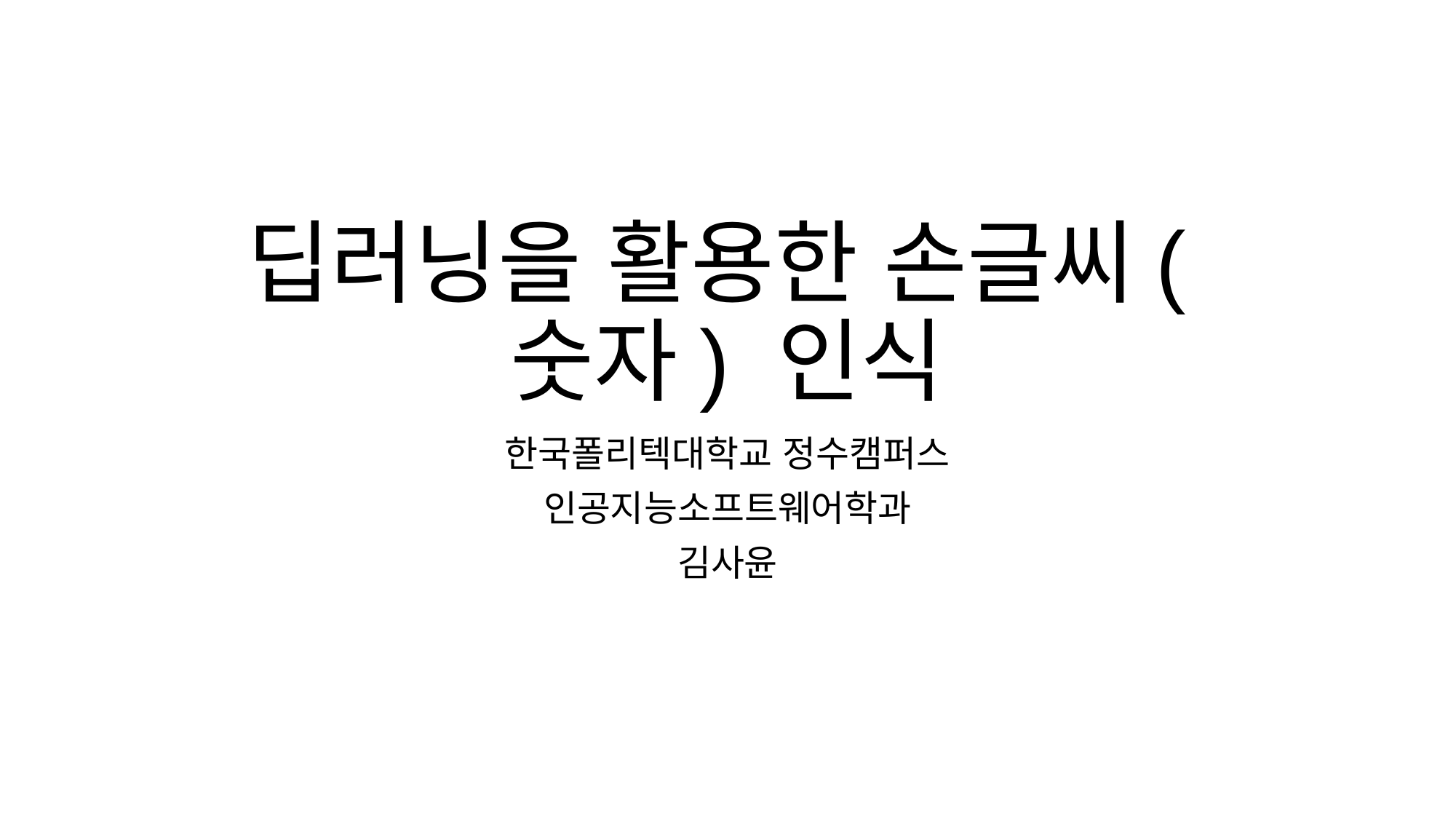

# 딥러닝을 활용한 손글씨(숫자) 인식
한국폴리텍대학교 정수캠퍼스
인공지능소프트웨어학과
김사윤